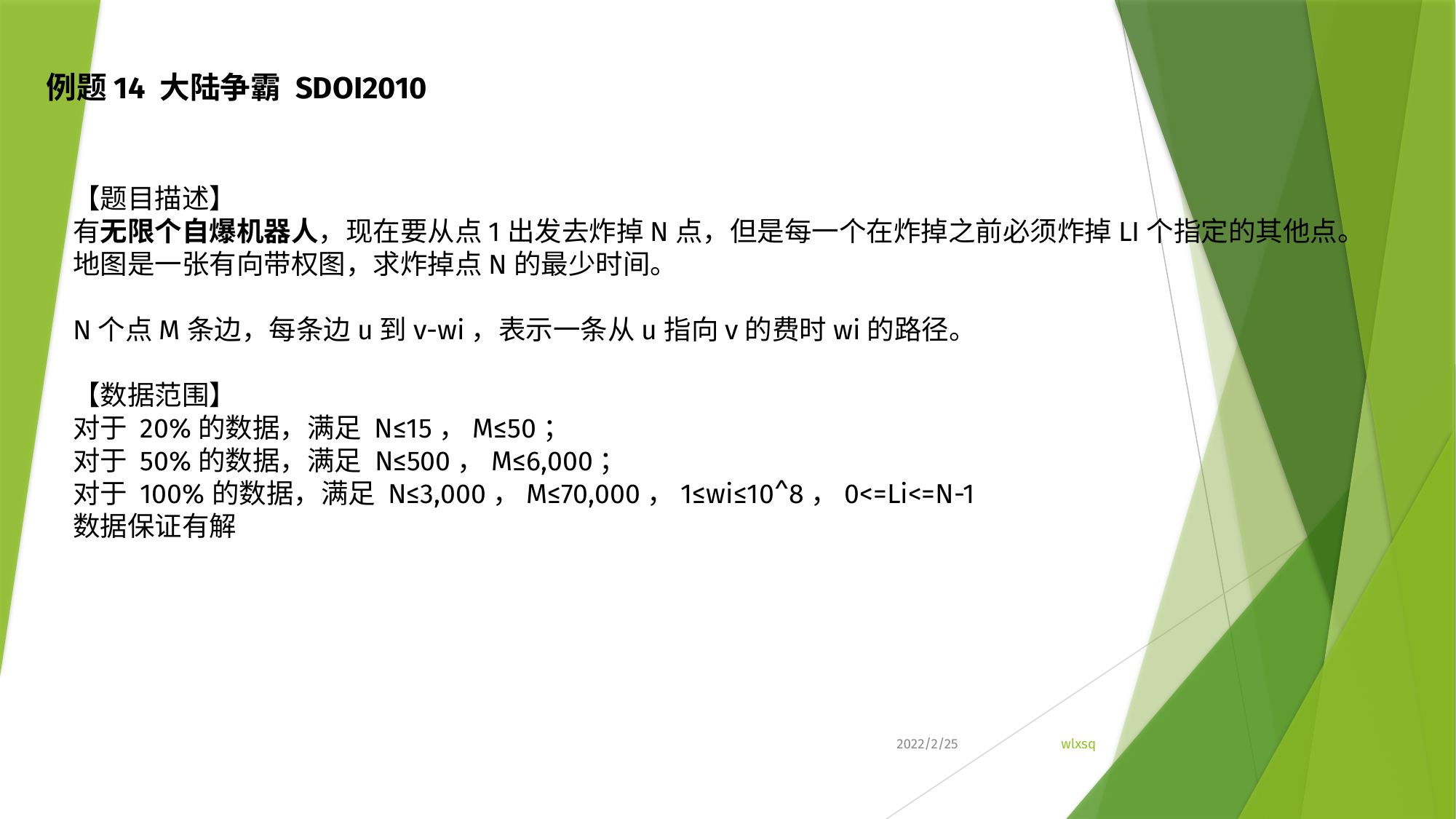

例题14 大陆争霸 SDOI2010
【题目描述】
有无限个自爆机器人，现在要从点1出发去炸掉N点，但是每一个在炸掉之前必须炸掉LI个指定的其他点。
地图是一张有向带权图，求炸掉点N的最少时间。

N个点M条边，每条边u到v-wi，表示一条从u指向v的费时wi的路径。

【数据范围】
对于 20%的数据，满足 N≤15，M≤50；
对于 50%的数据，满足 N≤500，M≤6,000；
对于 100%的数据，满足 N≤3,000，M≤70,000，1≤wi≤10^8，0<=Li<=N-1
数据保证有解

2022/2/25
16